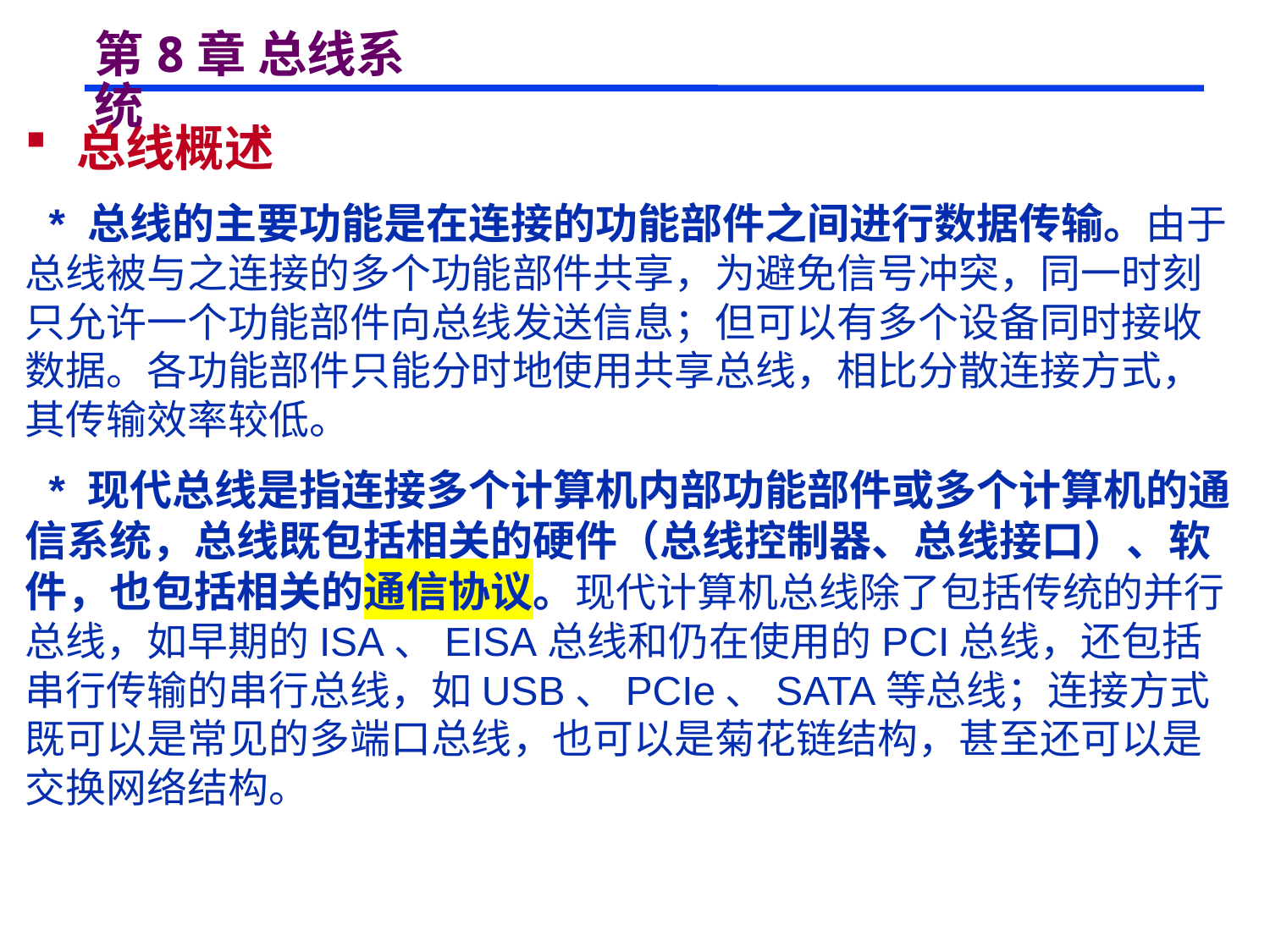

# 第8章 总线系统
 总线概述
  * 总线的主要功能是在连接的功能部件之间进行数据传输。由于总线被与之连接的多个功能部件共享，为避免信号冲突，同一时刻只允许一个功能部件向总线发送信息；但可以有多个设备同时接收数据。各功能部件只能分时地使用共享总线，相比分散连接方式，其传输效率较低。
  * 现代总线是指连接多个计算机内部功能部件或多个计算机的通信系统，总线既包括相关的硬件（总线控制器、总线接口）、软件，也包括相关的通信协议。现代计算机总线除了包括传统的并行总线，如早期的ISA、EISA总线和仍在使用的PCI总线，还包括串行传输的串行总线，如USB、PCIe、SATA等总线；连接方式既可以是常见的多端口总线，也可以是菊花链结构，甚至还可以是交换网络结构。